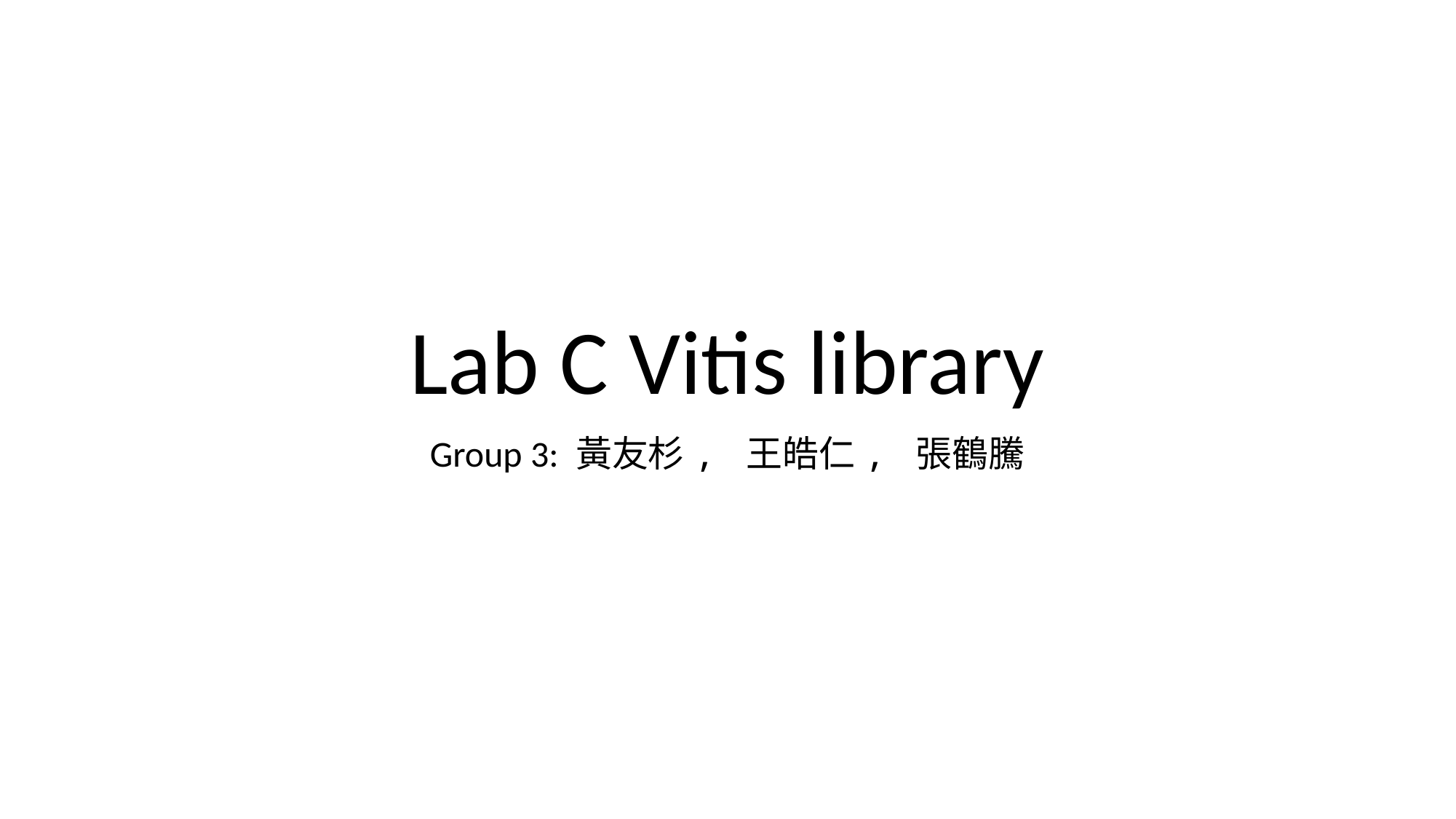

# Lab C Vitis library
Group 3: 黃友杉, 王皓仁, 張鶴騰